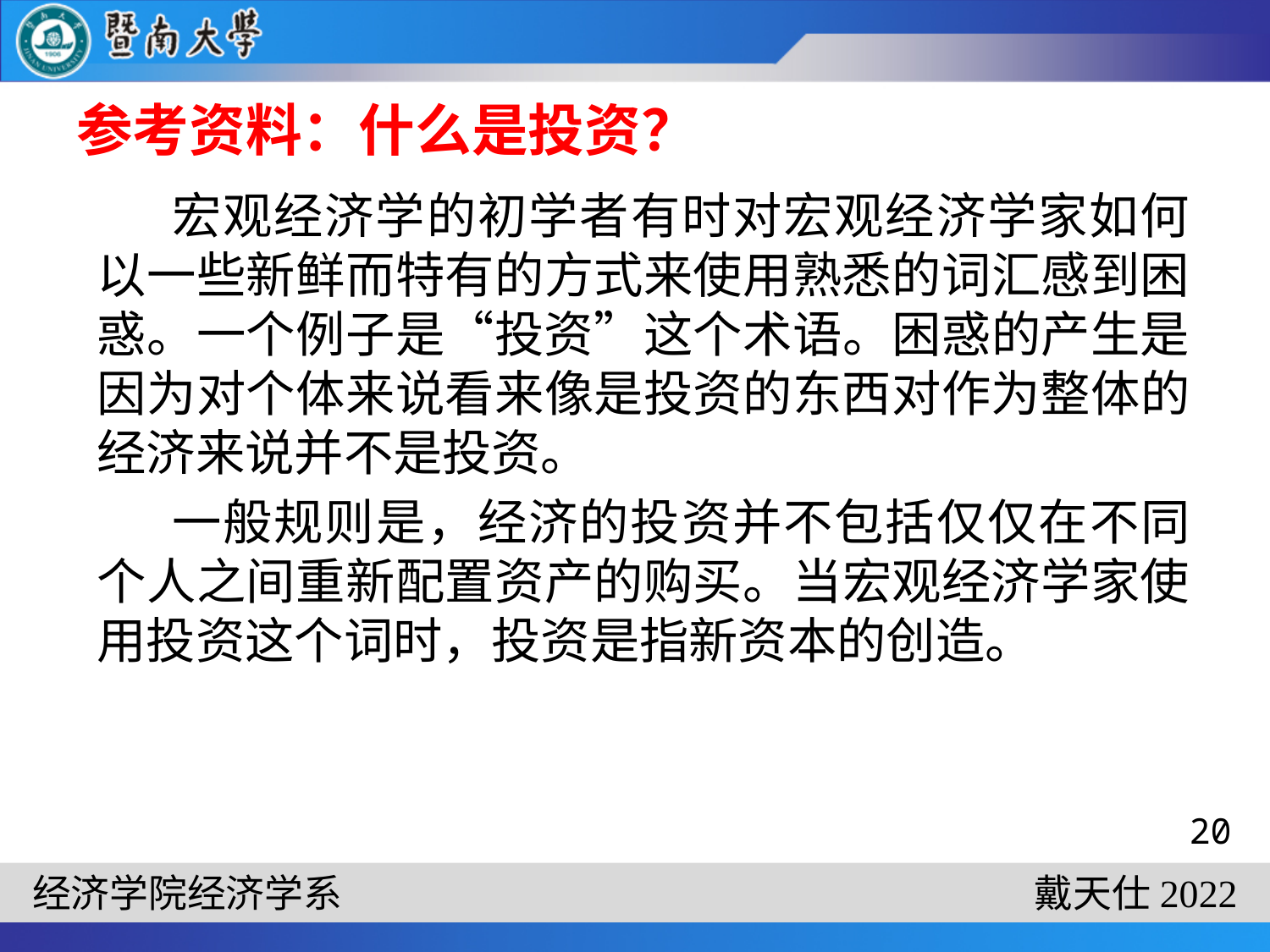

# 参考资料：什么是投资？
宏观经济学的初学者有时对宏观经济学家如何以一些新鲜而特有的方式来使用熟悉的词汇感到困惑。一个例子是“投资”这个术语。困惑的产生是因为对个体来说看来像是投资的东西对作为整体的经济来说并不是投资。
一般规则是，经济的投资并不包括仅仅在不同个人之间重新配置资产的购买。当宏观经济学家使用投资这个词时，投资是指新资本的创造。
20